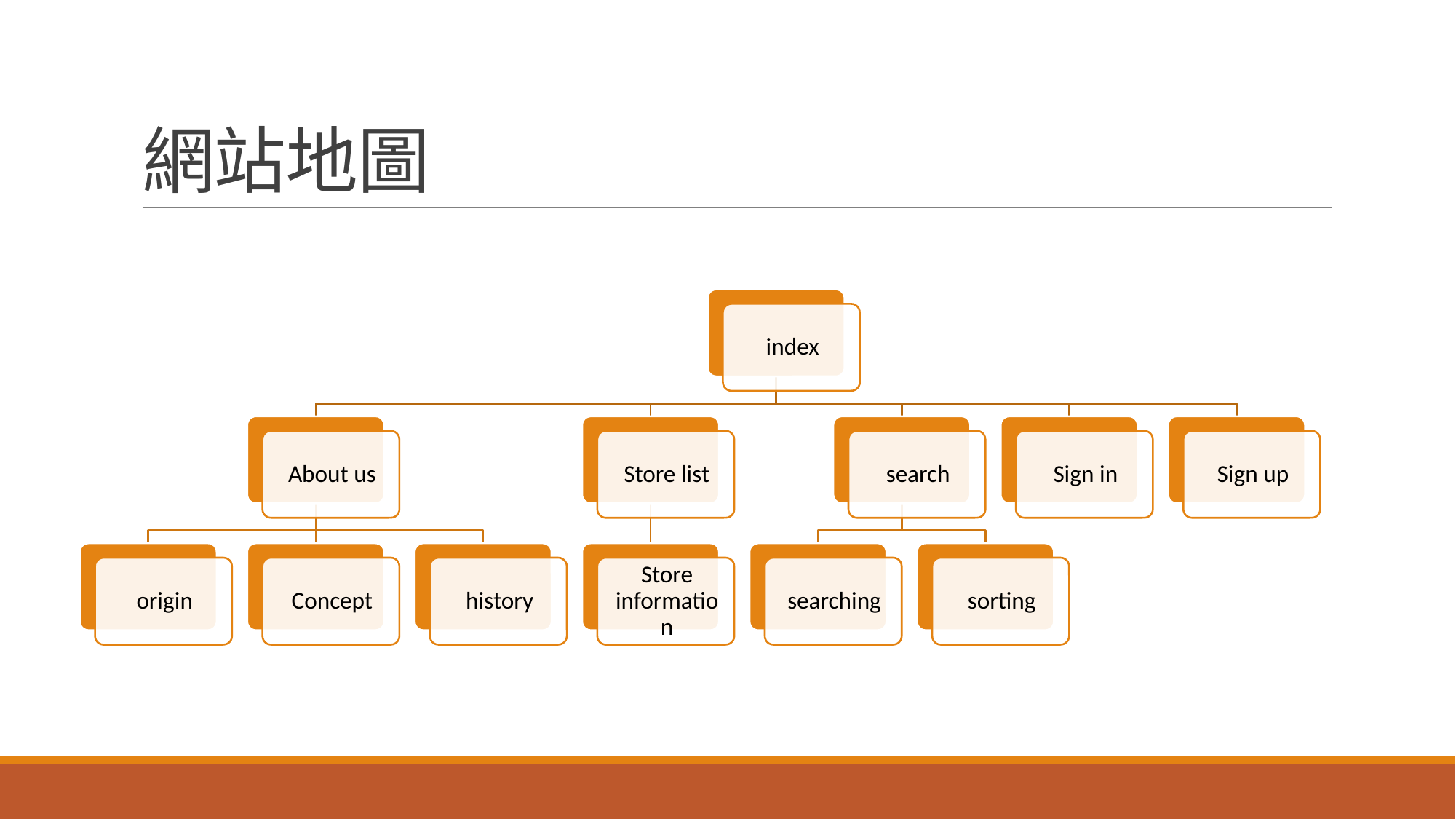

# 網站地圖
index
About us
origin
Concept
history
Store list
Store information
search
searching
sorting
Sign in
Sign up